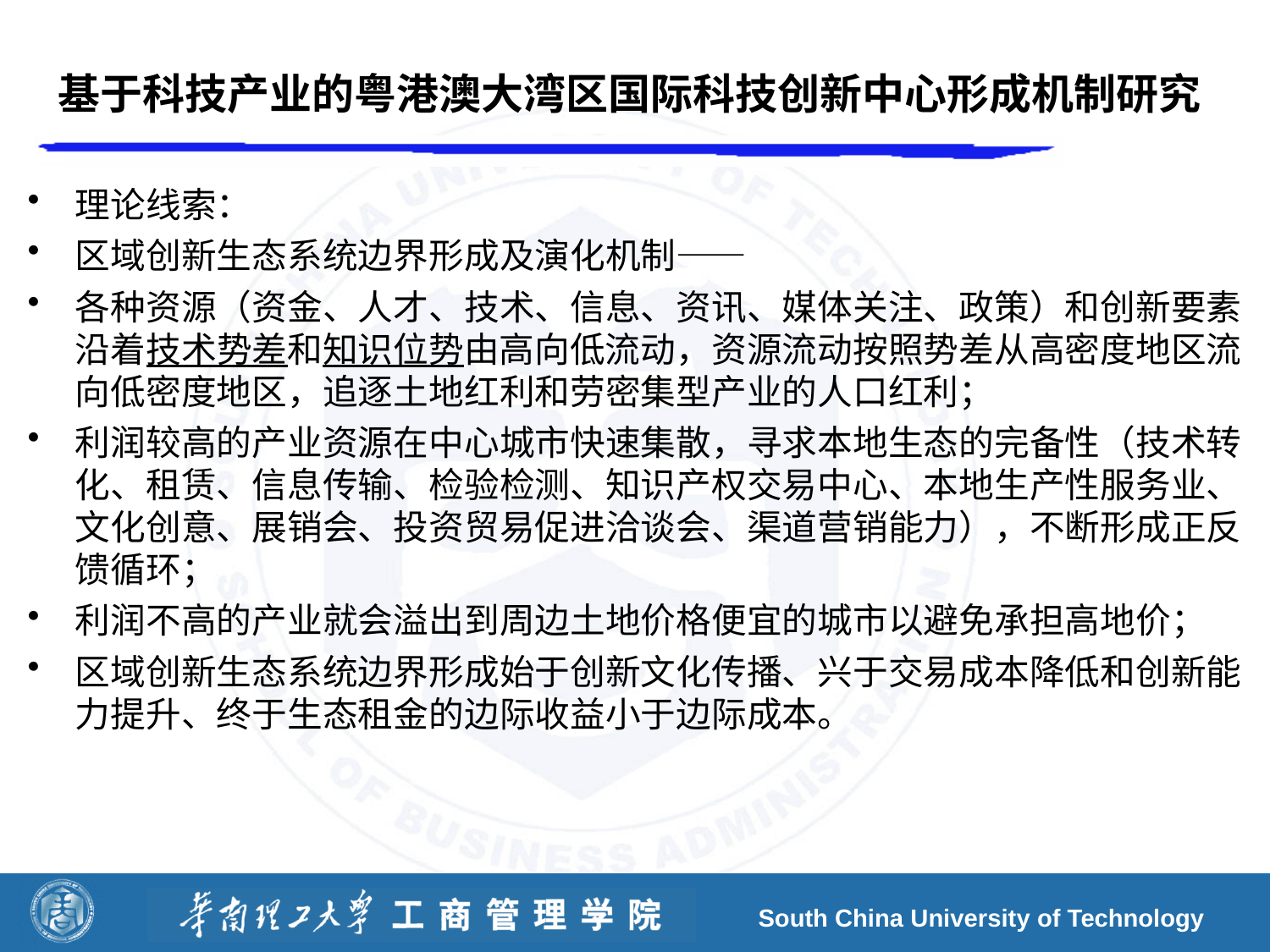

# 基于科技产业的粤港澳大湾区国际科技创新中心形成机制研究
理论线索：
区域创新生态系统边界形成及演化机制——
各种资源（资金、人才、技术、信息、资讯、媒体关注、政策）和创新要素沿着技术势差和知识位势由高向低流动，资源流动按照势差从高密度地区流向低密度地区，追逐土地红利和劳密集型产业的人口红利；
利润较高的产业资源在中心城市快速集散，寻求本地生态的完备性（技术转化、租赁、信息传输、检验检测、知识产权交易中心、本地生产性服务业、文化创意、展销会、投资贸易促进洽谈会、渠道营销能力），不断形成正反馈循环；
利润不高的产业就会溢出到周边土地价格便宜的城市以避免承担高地价；
区域创新生态系统边界形成始于创新文化传播、兴于交易成本降低和创新能力提升、终于生态租金的边际收益小于边际成本。

South China University of Technology